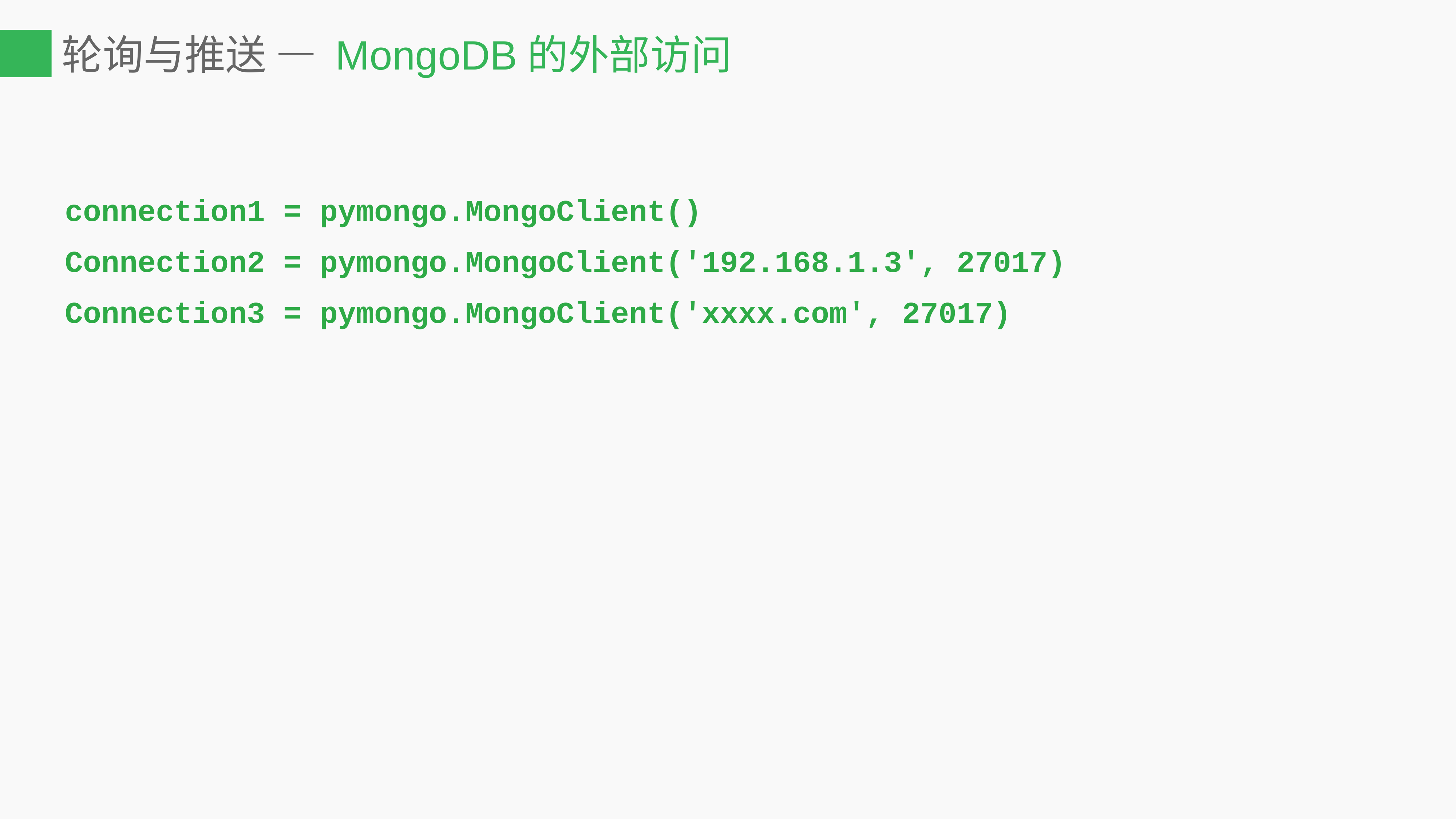

# 轮询与推送 — MongoDB的外部访问
connection1 = pymongo.MongoClient()
Connection2 = pymongo.MongoClient('192.168.1.3', 27017)
Connection3 = pymongo.MongoClient('xxxx.com', 27017)